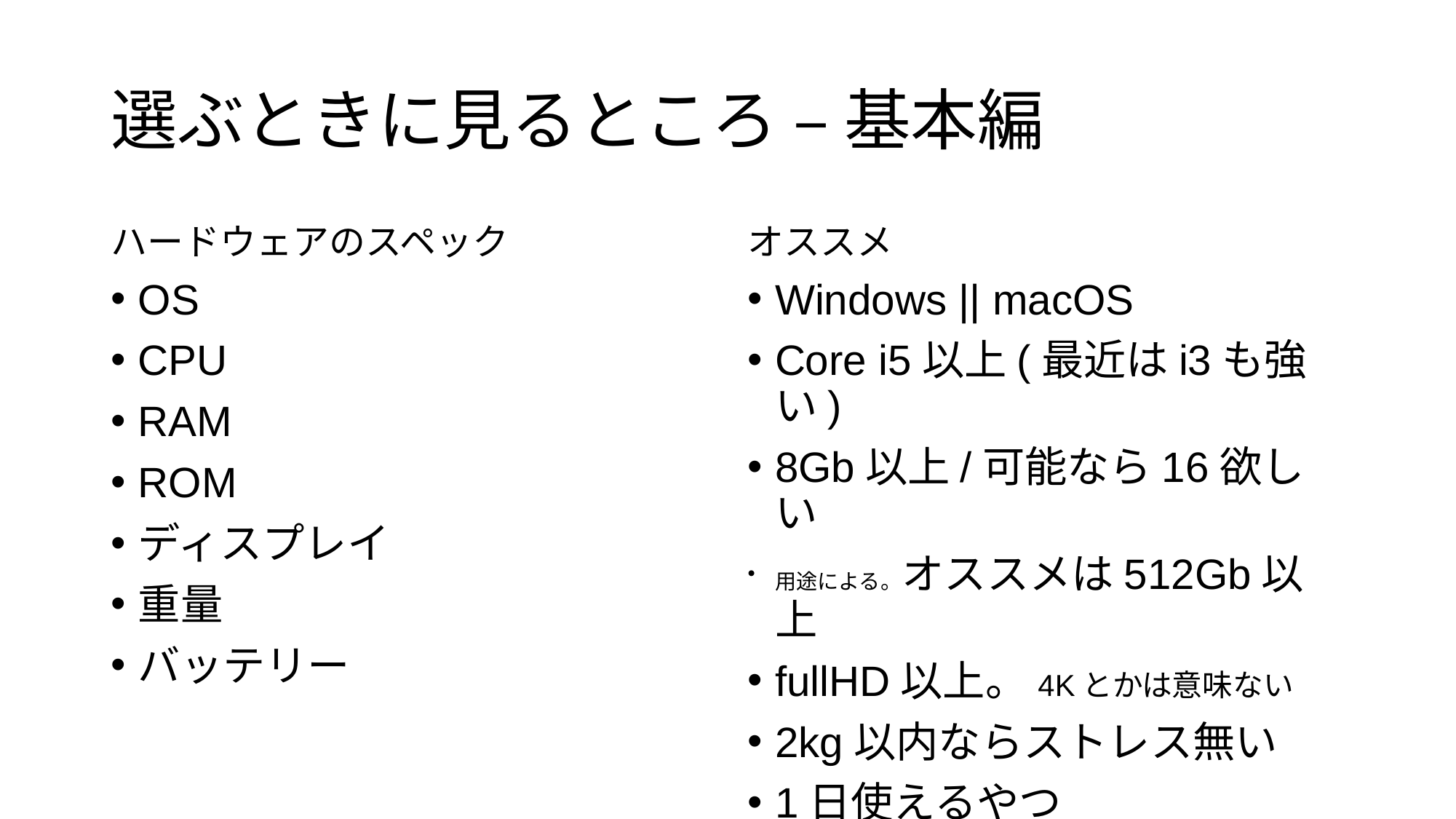

# 選ぶときに見るところ – 基本編
ハードウェアのスペック
OS
CPU
RAM
ROM
ディスプレイ
重量
バッテリー

オススメ
Windows || macOS
Core i5以上(最近はi3も強い)
8Gb以上/可能なら16欲しい
用途による。オススメは512Gb以上
fullHD以上。4Kとかは意味ない
2kg以内ならストレス無い
1日使えるやつ